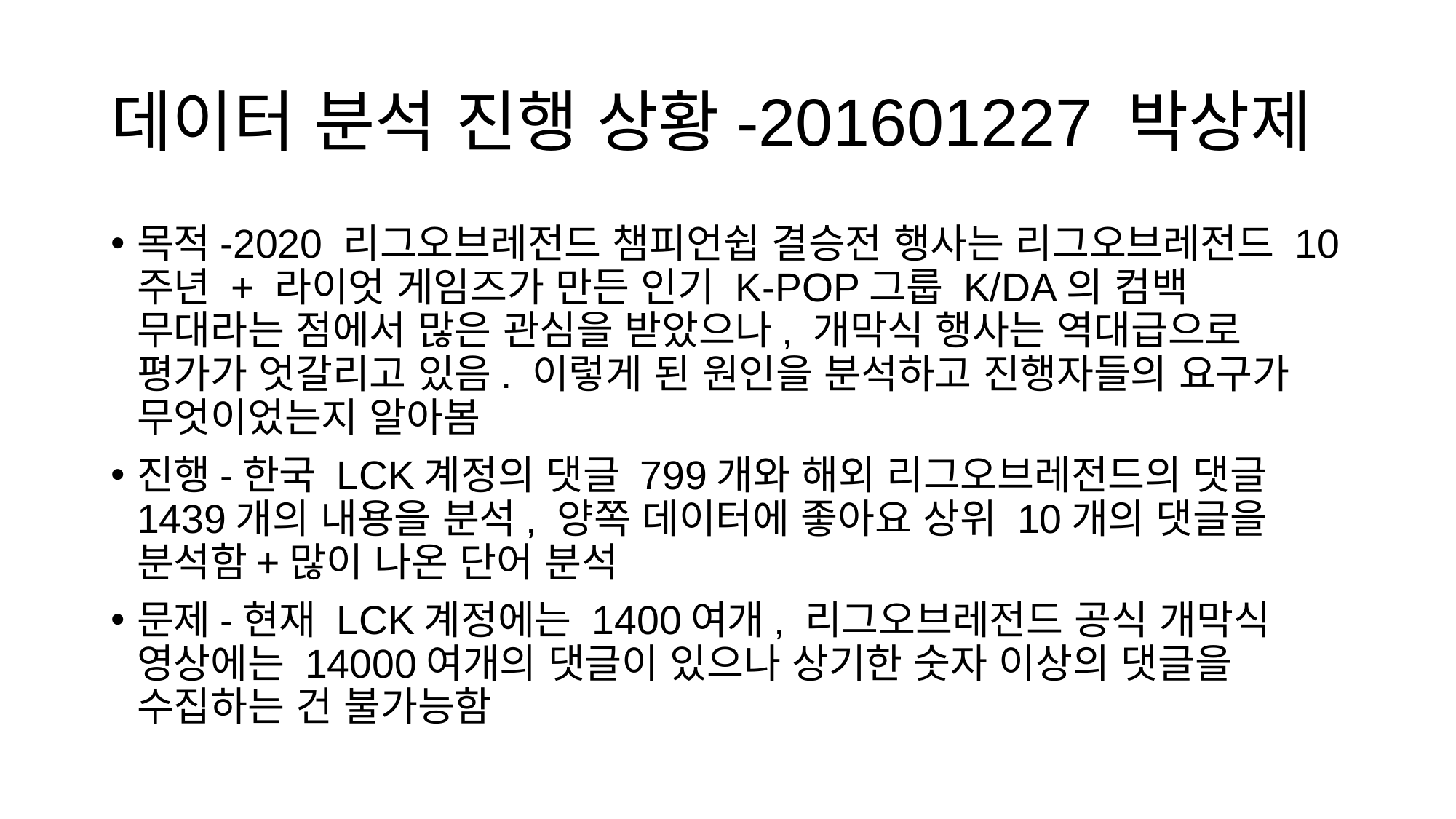

# 데이터 분석 진행 상황-201601227 박상제
목적-2020 리그오브레전드 챔피언쉽 결승전 행사는 리그오브레전드 10주년 + 라이엇 게임즈가 만든 인기 K-POP그룹 K/DA의 컴백 무대라는 점에서 많은 관심을 받았으나, 개막식 행사는 역대급으로 평가가 엇갈리고 있음. 이렇게 된 원인을 분석하고 진행자들의 요구가 무엇이었는지 알아봄
진행-한국 LCK계정의 댓글 799개와 해외 리그오브레전드의 댓글 1439개의 내용을 분석, 양쪽 데이터에 좋아요 상위 10개의 댓글을 분석함+많이 나온 단어 분석
문제-현재 LCK계정에는 1400여개, 리그오브레전드 공식 개막식 영상에는 14000여개의 댓글이 있으나 상기한 숫자 이상의 댓글을 수집하는 건 불가능함